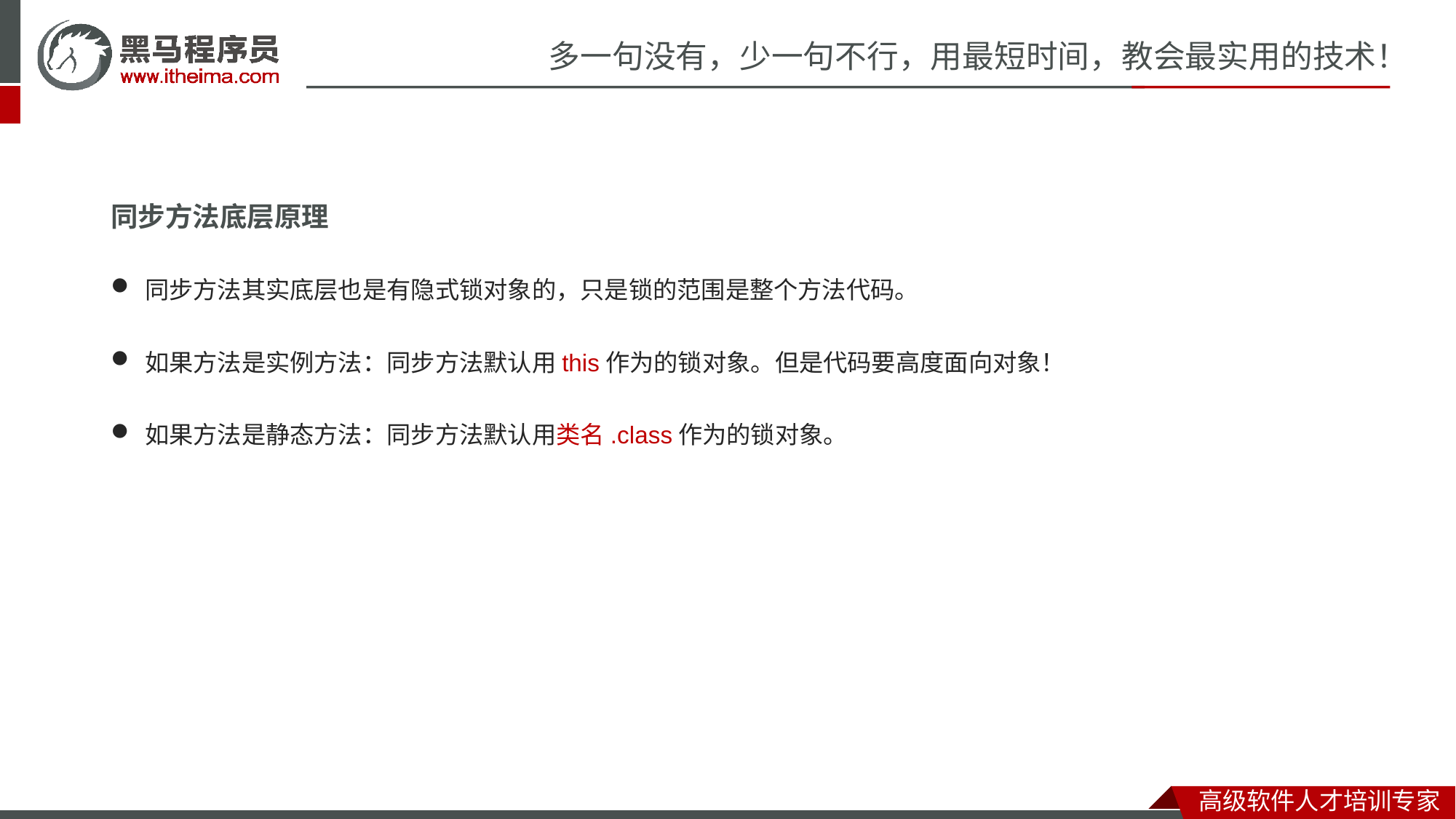

同步方法底层原理
同步方法其实底层也是有隐式锁对象的，只是锁的范围是整个方法代码。
如果方法是实例方法：同步方法默认用this作为的锁对象。但是代码要高度面向对象！
如果方法是静态方法：同步方法默认用类名.class作为的锁对象。